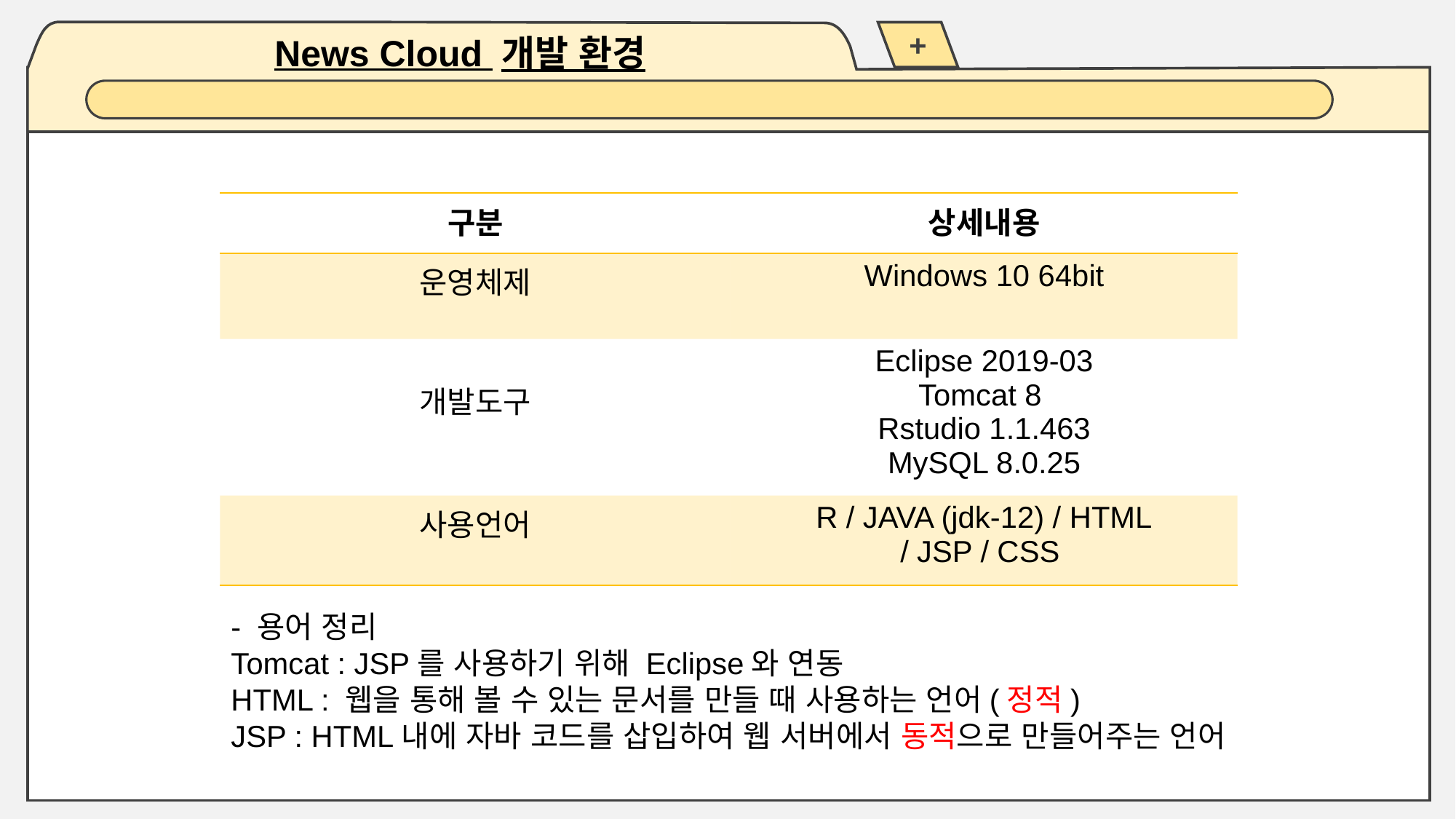

+
News Cloud 개발 환경

| 구분 | 상세내용 |
| --- | --- |
| 운영체제 | Windows 10 64bit |
| 개발도구 | Eclipse 2019-03 Tomcat 8 Rstudio 1.1.463 MySQL 8.0.25 |
| 사용언어 | R / JAVA (jdk-12) / HTML / JSP / CSS |
- 용어 정리
Tomcat : JSP를 사용하기 위해 Eclipse와 연동
HTML : 웹을 통해 볼 수 있는 문서를 만들 때 사용하는 언어(정적)
JSP : HTML내에 자바 코드를 삽입하여 웹 서버에서 동적으로 만들어주는 언어